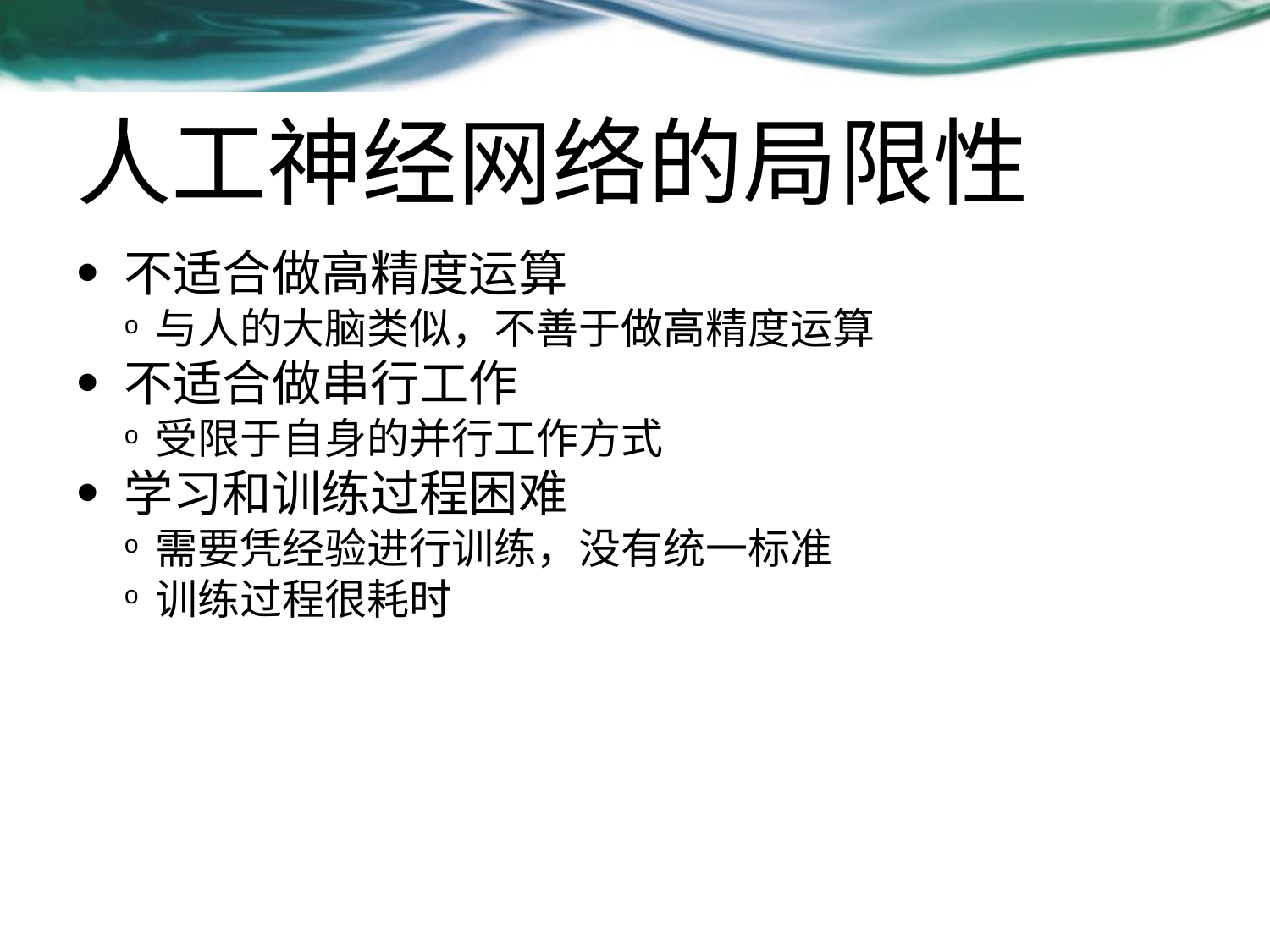

# 人工神经网络的局限性
不适合做高精度运算
与人的大脑类似，不善于做高精度运算
不适合做串行工作
受限于自身的并行工作方式
学习和训练过程困难
需要凭经验进行训练，没有统一标准
训练过程很耗时